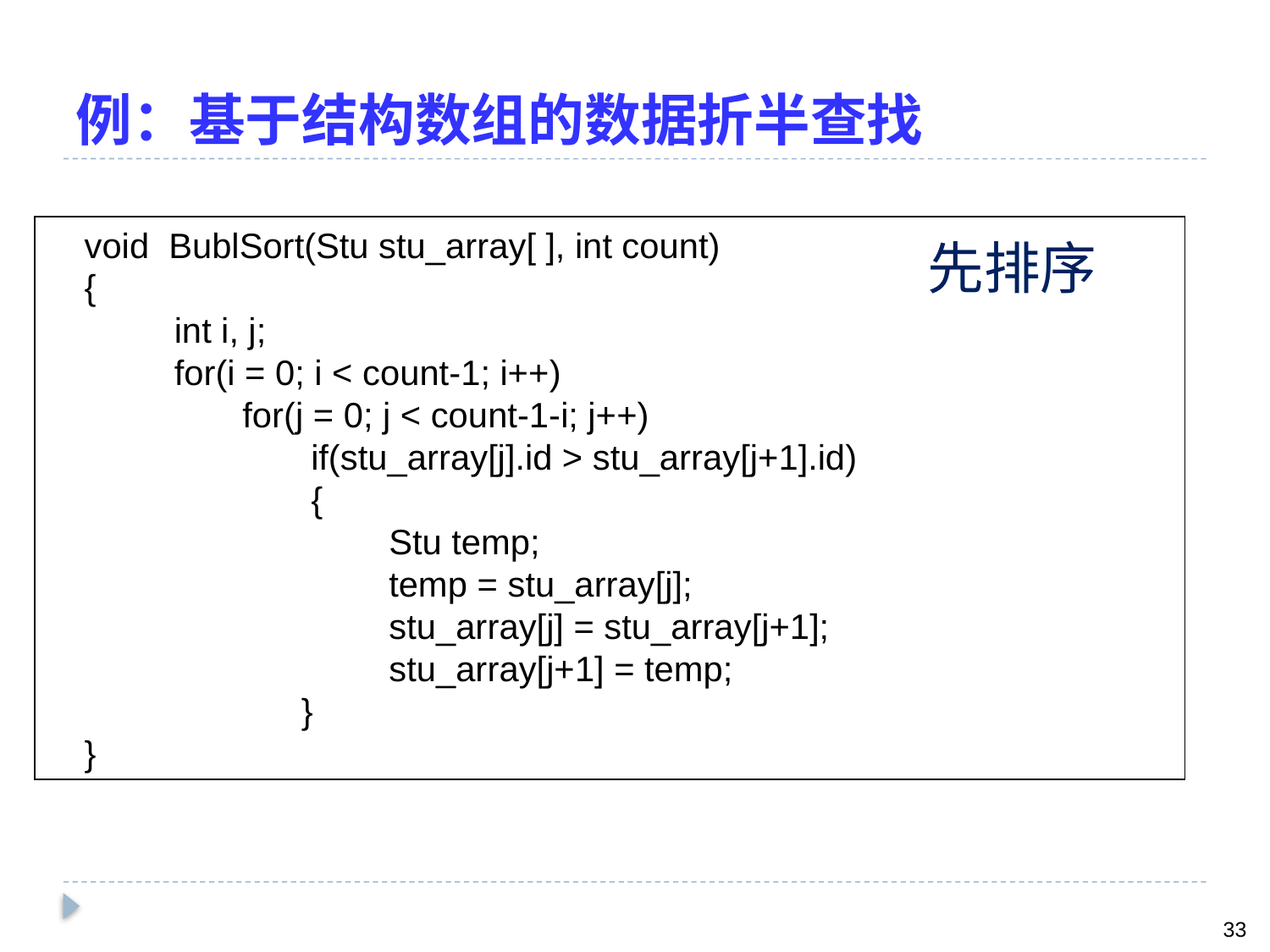

# 例：基于结构数组的数据折半查找
void  BublSort(Stu stu_array[ ], int count)
{
	int i, j;
	for(i = 0; i < count-1; i++)
	       for(j = 0; j < count-1-i; j++)
		 if(stu_array[j].id > stu_array[j+1].id)
		 {
		         Stu temp;
		         temp = stu_array[j];
		         stu_array[j] = stu_array[j+1];
		         stu_array[j+1] = temp;
		}
}
先排序
33